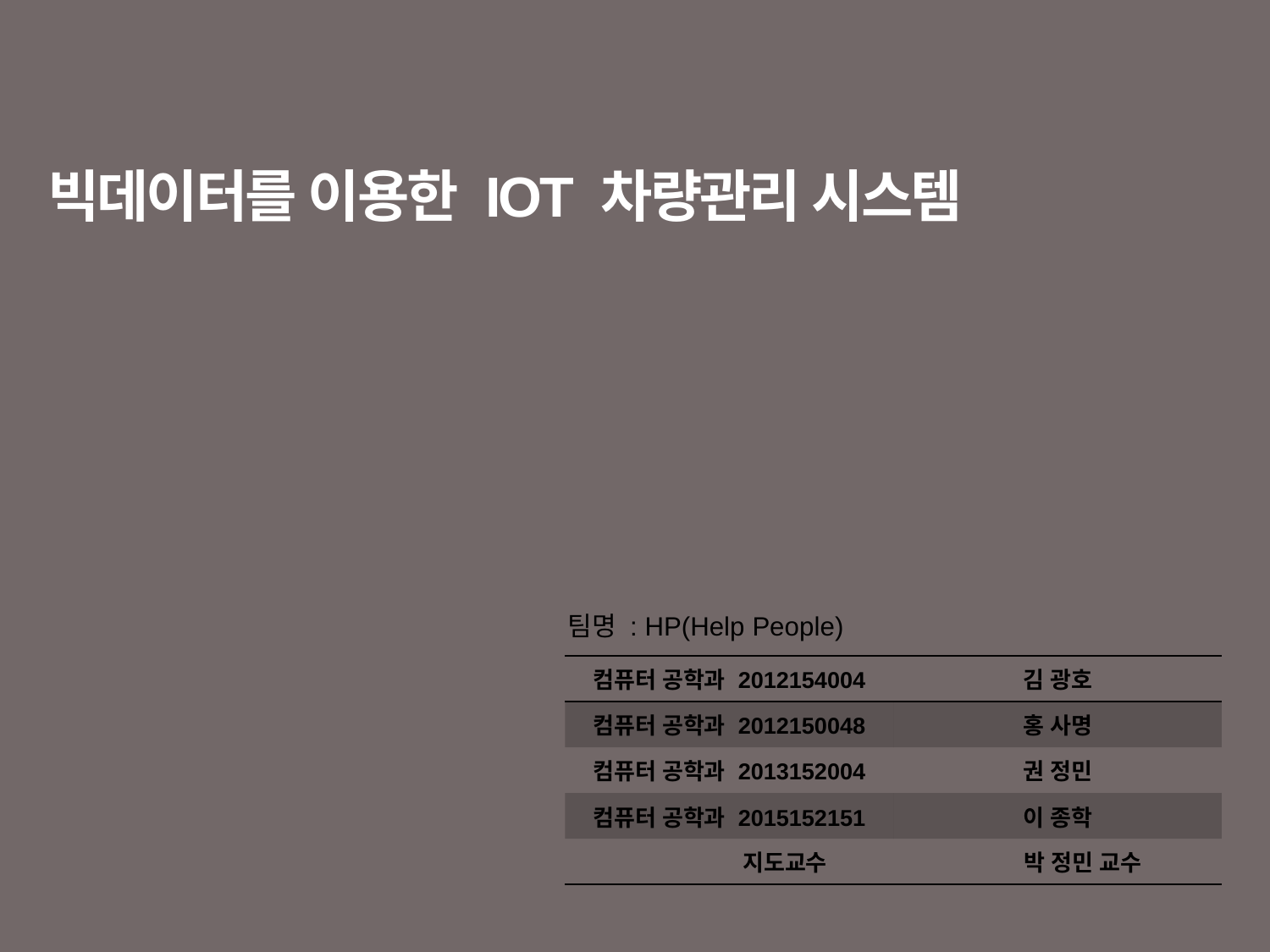

# 빅데이터를 이용한 IOT 차량관리 시스템
팀명 : HP(Help People)
| 컴퓨터 공학과 2012154004 | 김 광호 |
| --- | --- |
| 컴퓨터 공학과 2012150048 | 홍 사명 |
| 컴퓨터 공학과 2013152004 | 권 정민 |
| 컴퓨터 공학과 2015152151 | 이 종학 |
| 지도교수 박 정민 교수 |  |